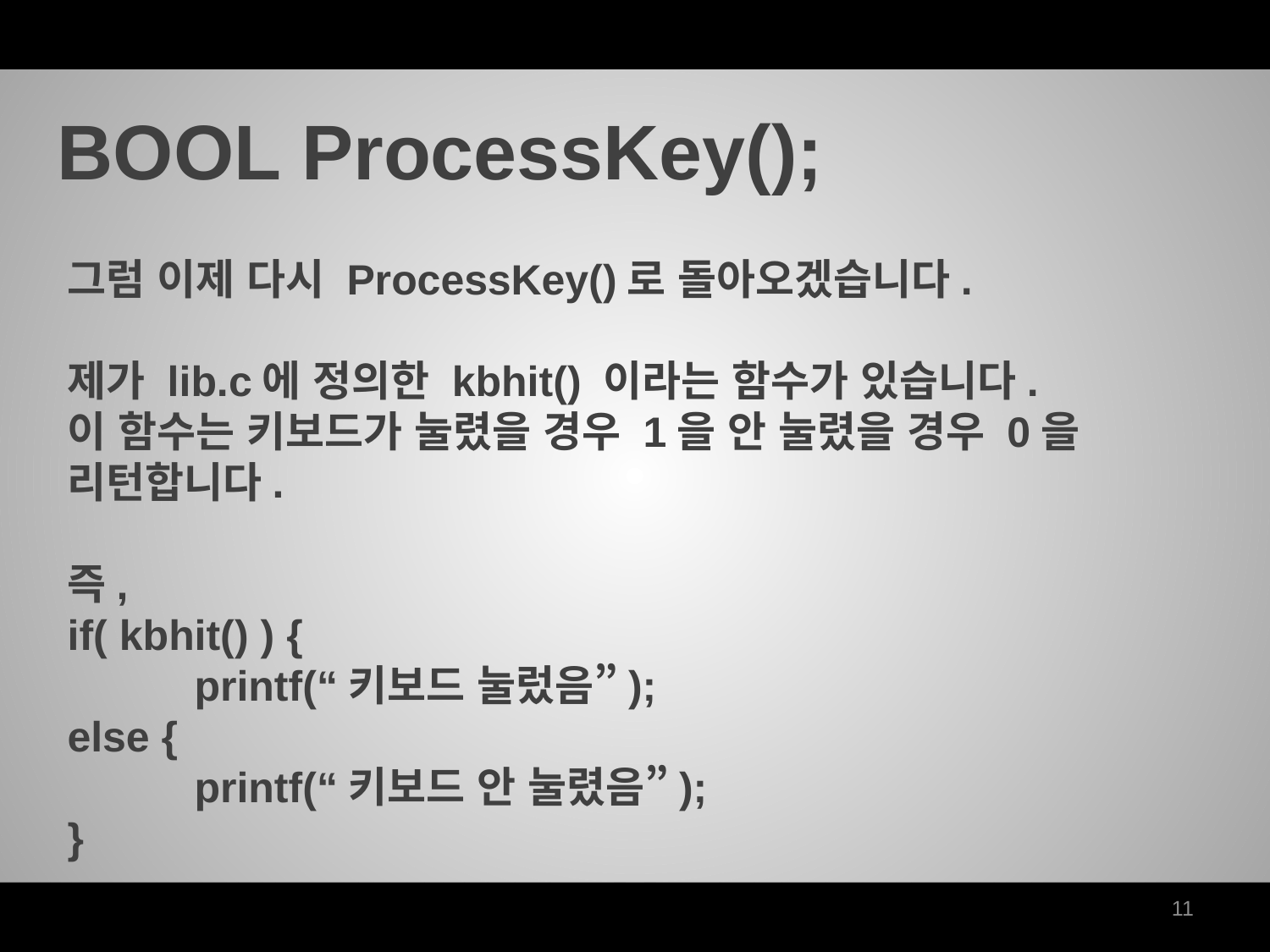

BOOL ProcessKey();
그럼 이제 다시 ProcessKey()로 돌아오겠습니다.

제가 lib.c에 정의한 kbhit() 이라는 함수가 있습니다.
이 함수는 키보드가 눌렸을 경우 1을 안 눌렸을 경우 0을
리턴합니다.

즉,
if( kbhit() ) {
	printf(“키보드 눌렀음”);
else {
	printf(“키보드 안 눌렸음”);
}
11